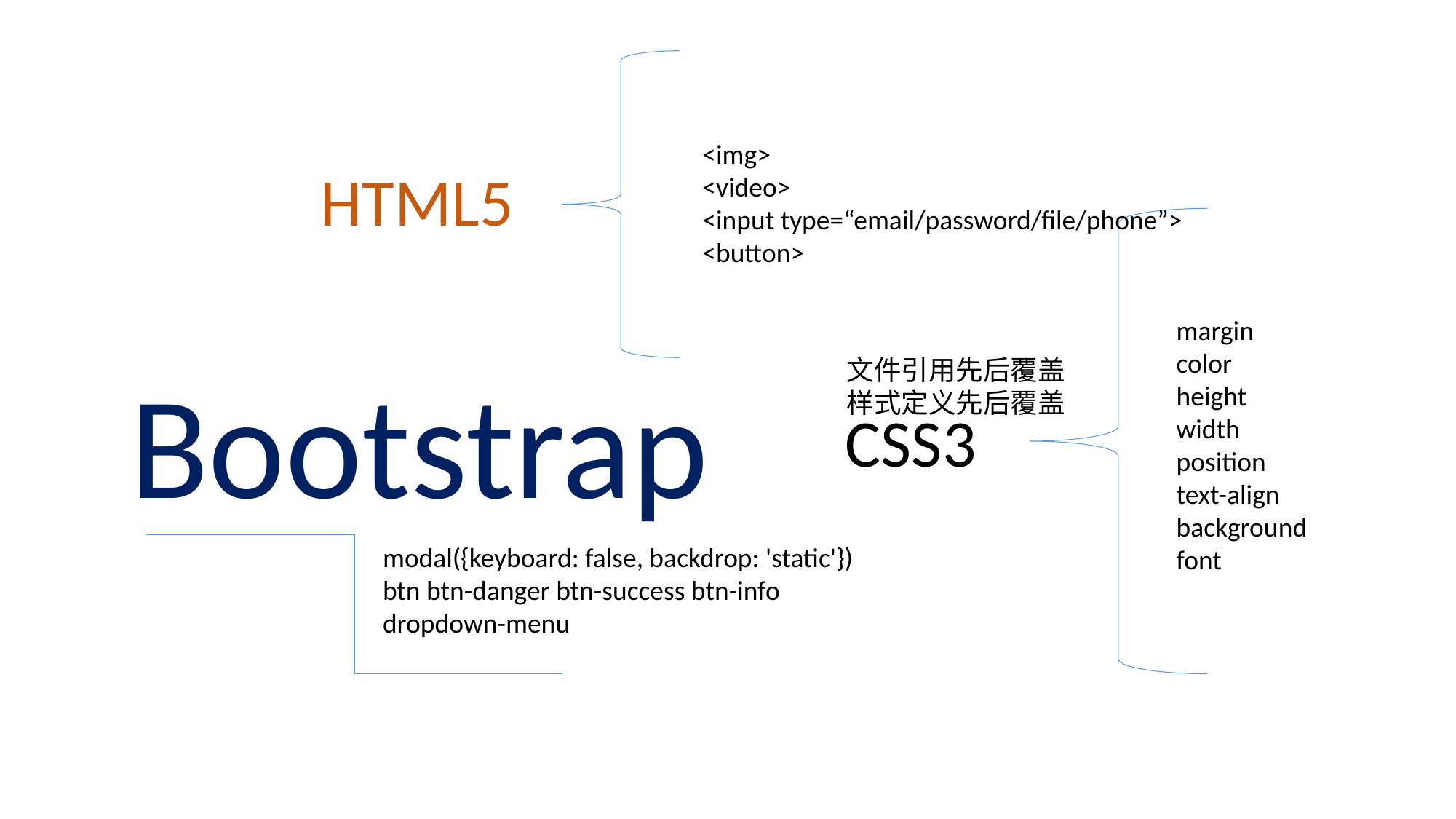

# HTML5
<img>
<video>
<input type=“email/password/file/phone”>
<button>

margin
color
height
width
position
text-align
background
font

Bootstrap
文件引用先后覆盖
样式定义先后覆盖
CSS3
modal({keyboard: false, backdrop: 'static'})
btn btn-danger btn-success btn-info
dropdown-menu